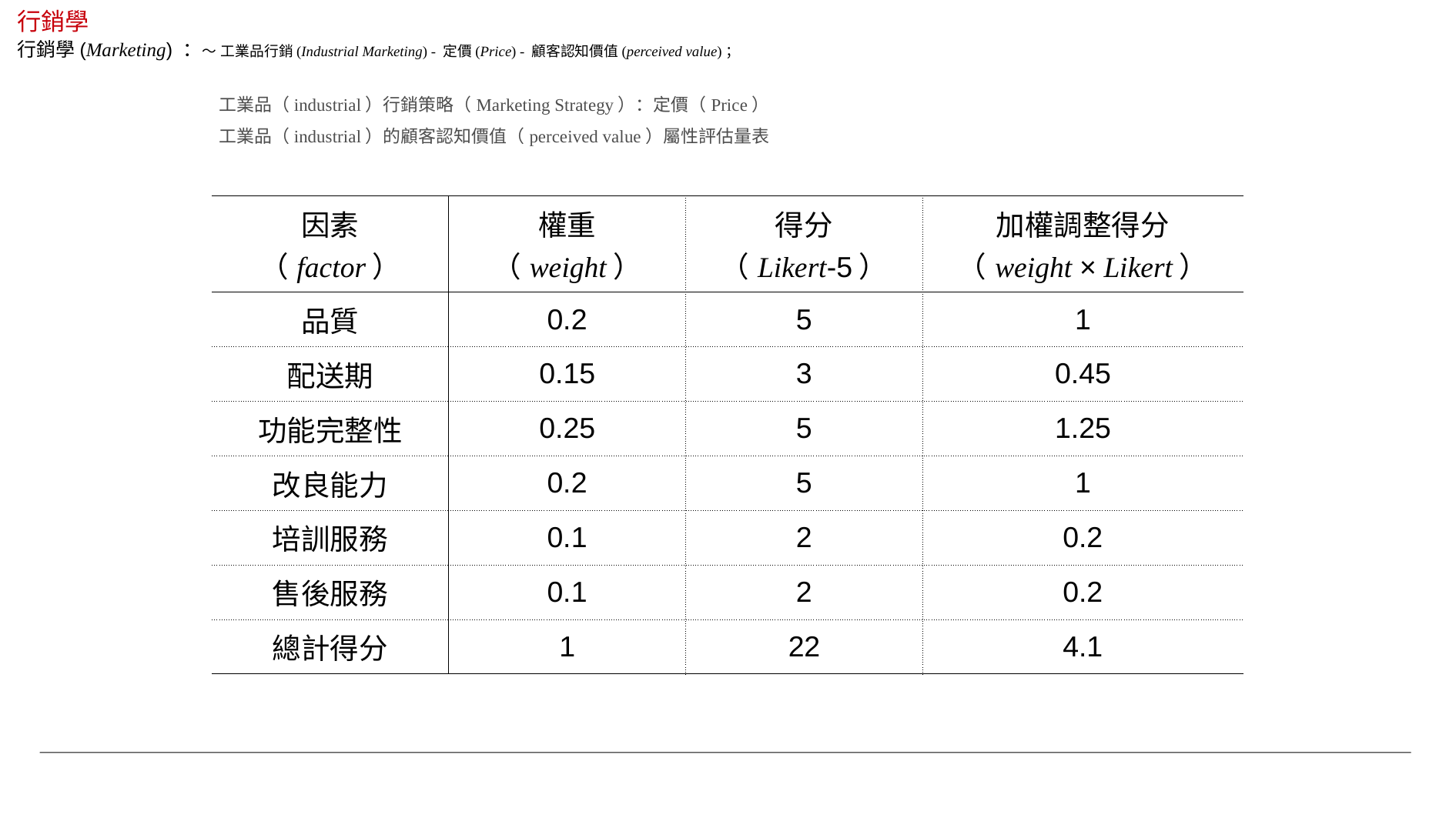

行銷學
行銷學(Marketing) ：～ 工業品行銷(Industrial Marketing) - 定價(Price) - 顧客認知價值(perceived value)；
工業品（industrial）行銷策略（Marketing Strategy）：定價（Price）
工業品（industrial）的顧客認知價值（perceived value）屬性評估量表
| 因素 （factor） | 權重 （weight） | 得分 （Likert-5） | 加權調整得分 （weight × Likert） |
| --- | --- | --- | --- |
| 品質 | 0.2 | 5 | 1 |
| 配送期 | 0.15 | 3 | 0.45 |
| 功能完整性 | 0.25 | 5 | 1.25 |
| 改良能力 | 0.2 | 5 | 1 |
| 培訓服務 | 0.1 | 2 | 0.2 |
| 售後服務 | 0.1 | 2 | 0.2 |
| 總計得分 | 1 | 22 | 4.1 |